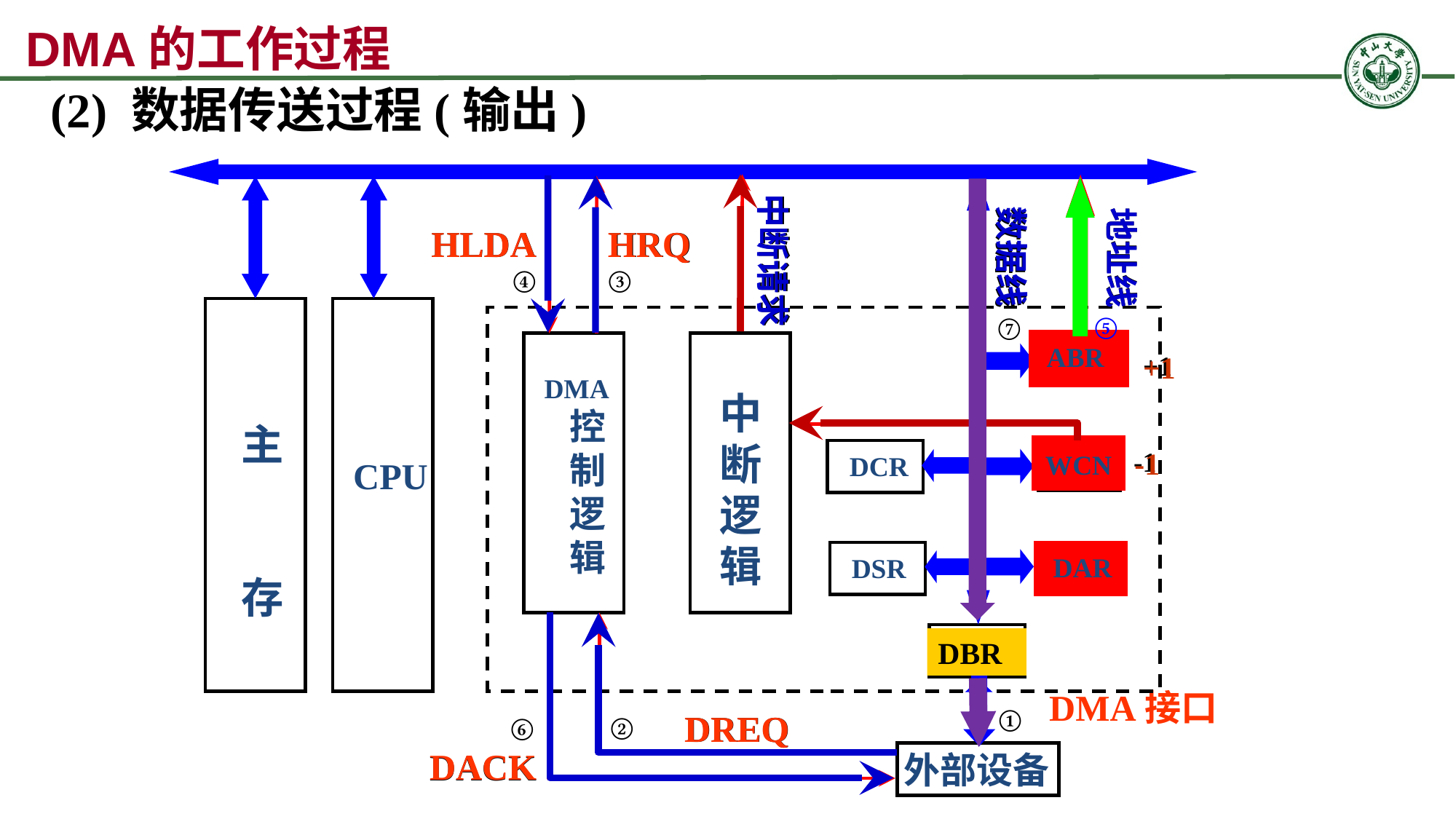

DMA的工作过程
(2) 数据传送过程(输出)

主

存

CPU

    DMA接口

中断请求

HLDA

HRQ

数据线

地址线

DMA
  控
  制
  逻
  辑

中
断
逻
辑

ABR
+1

WCN
-1

DCR

DSR

DAR

DACK

DREQ

DBR

外部设备

中断请求

HLDA
④

HRQ
③

数据线
⑦

地址线
⑤

ABR
+1

-1
WCN

DAR

⑥
DACK

DREQ
②
DBR

①